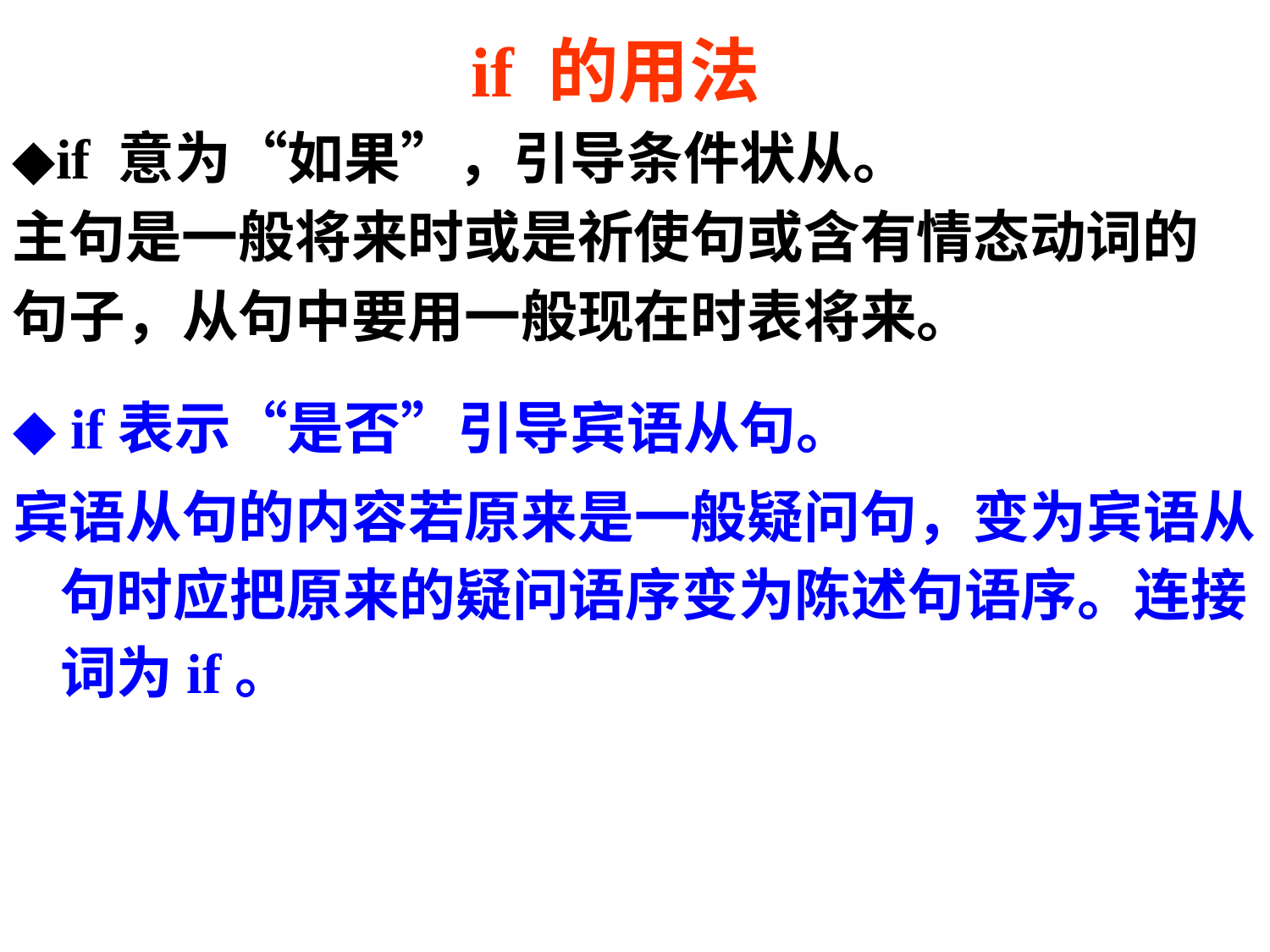

# if 的用法
◆if 意为“如果”，引导条件状从。
主句是一般将来时或是祈使句或含有情态动词的
句子，从句中要用一般现在时表将来。
◆ if表示“是否”引导宾语从句。
宾语从句的内容若原来是一般疑问句，变为宾语从句时应把原来的疑问语序变为陈述句语序。连接词为if。